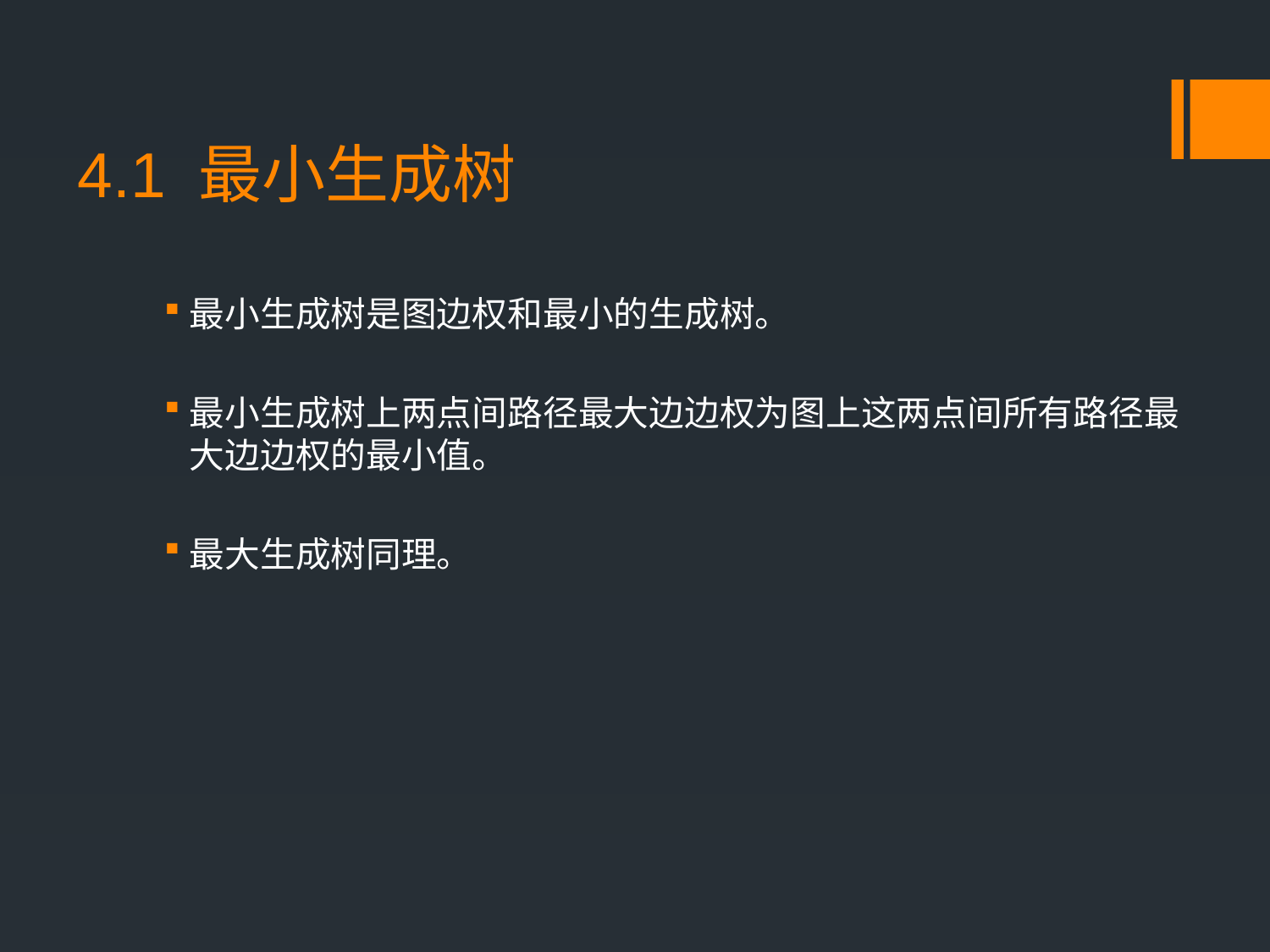

# 4.1 最小生成树

最小生成树是图边权和最小的生成树。

最小生成树上两点间路径最大边边权为图上这两点间所有路径最大边边权的最小值。

最大生成树同理。